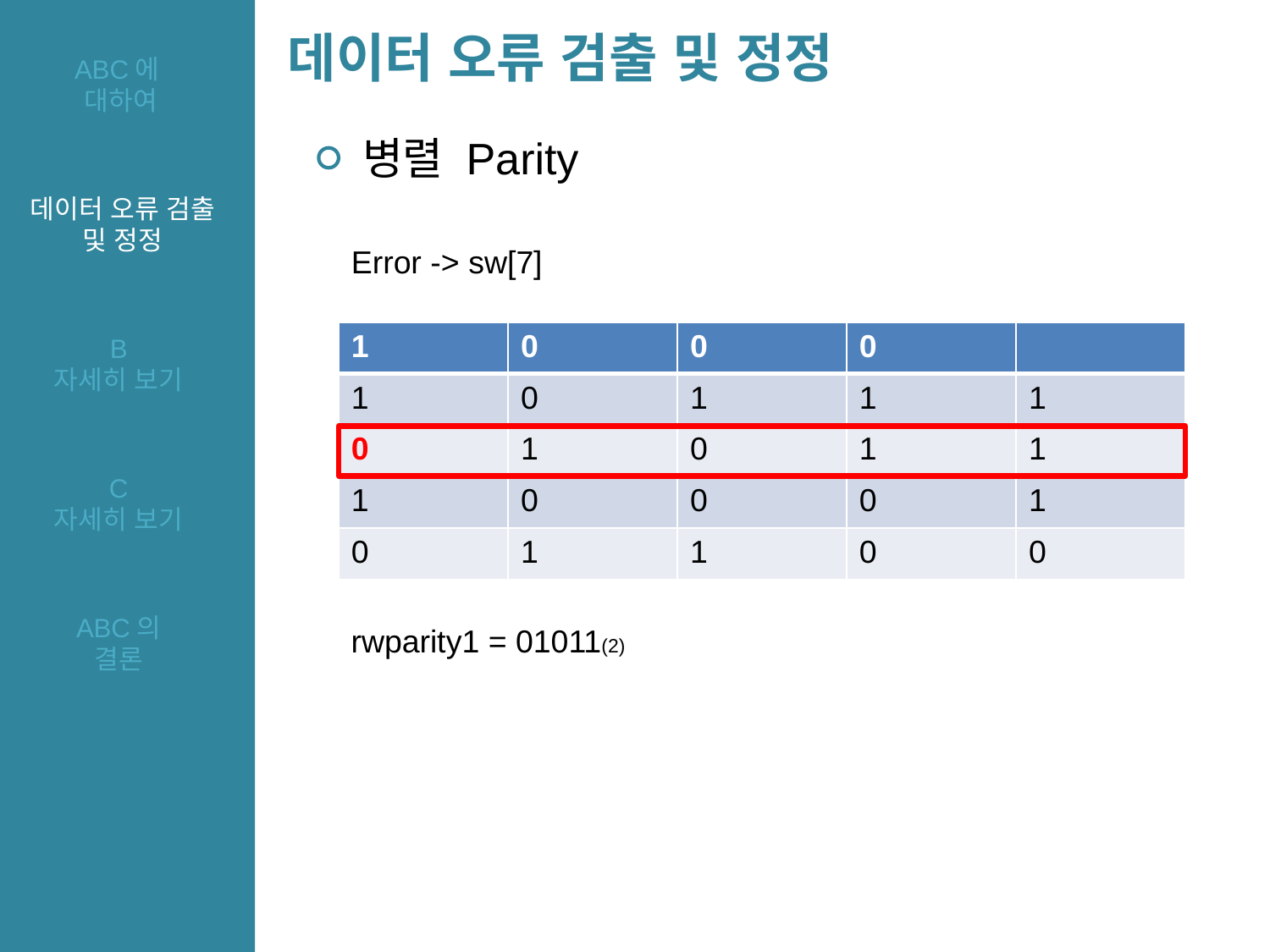

데이터 오류 검출 및 정정
ABC에
대하여
병렬 Parity

데이터 오류 검출 및 정정
Error -> sw[7]
| 1 | 0 | 0 | 0 |  |
| --- | --- | --- | --- | --- |
| 1 | 0 | 1 | 1 | 1 |
| 0 | 1 | 0 | 1 | 1 |
| 1 | 0 | 0 | 0 | 1 |
| 0 | 1 | 1 | 0 | 0 |
B
자세히 보기

C
자세히 보기
ABC의
결론
rwparity1 = 01011(2)